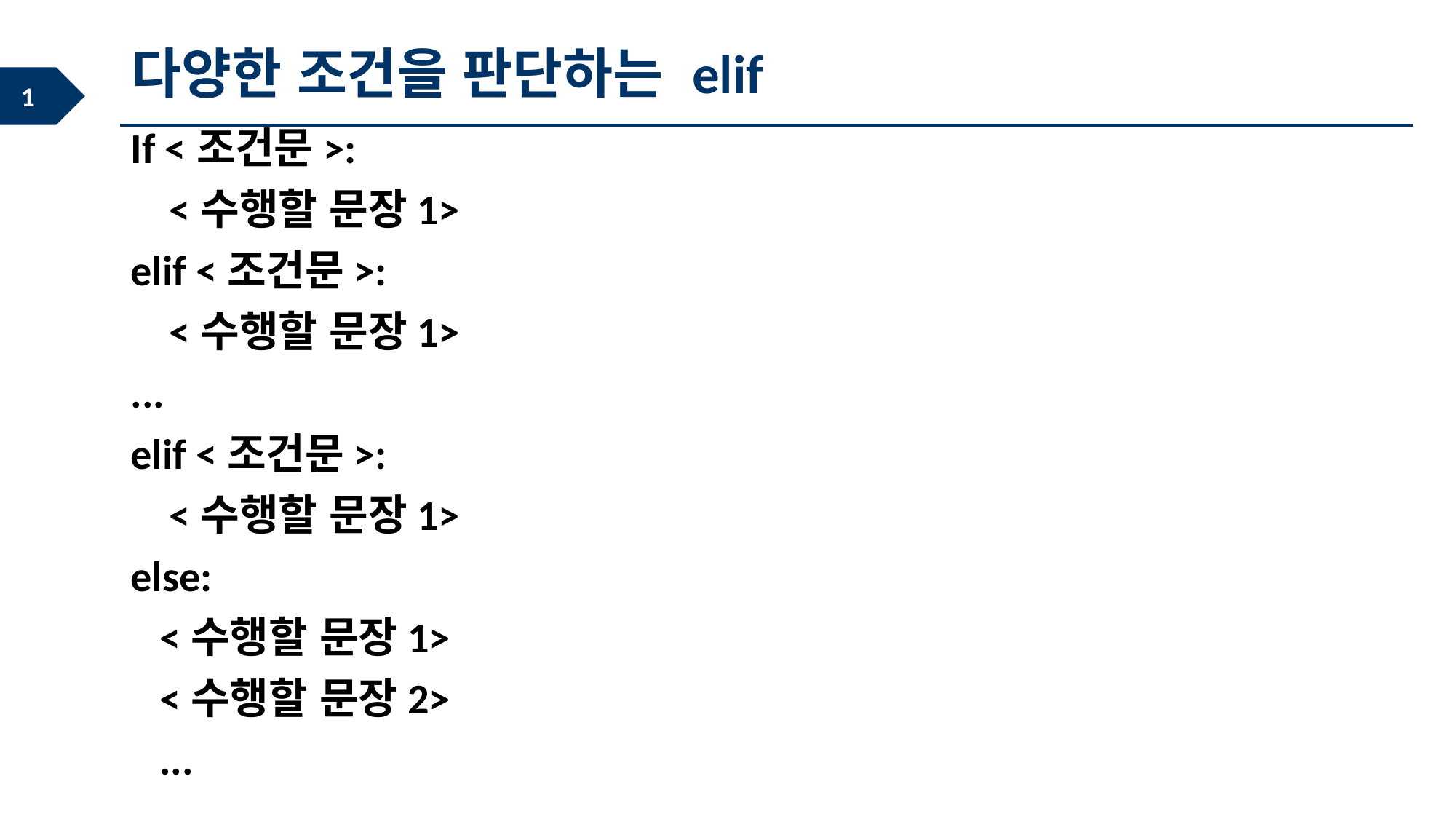

다양한 조건을 판단하는 elif
If <조건문>:
    <수행할 문장1>
elif <조건문>:
    <수행할 문장1>
...
elif <조건문>:
    <수행할 문장1>
else:
   <수행할 문장1>
   <수행할 문장2>
   ...